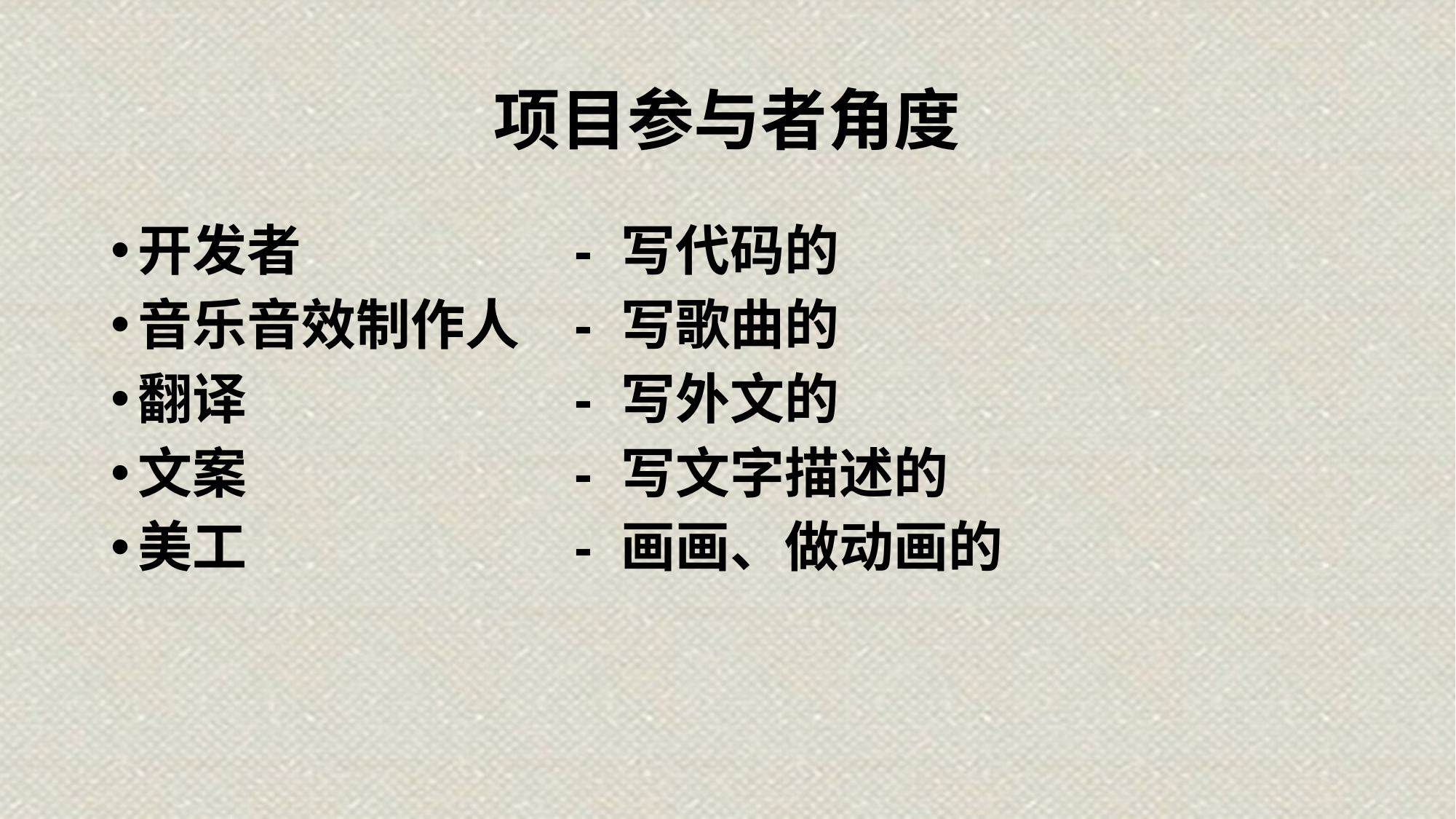

# 项目参与者角度
开发者			- 写代码的
音乐音效制作人	- 写歌曲的
翻译			- 写外文的
文案			- 写文字描述的
美工			- 画画、做动画的